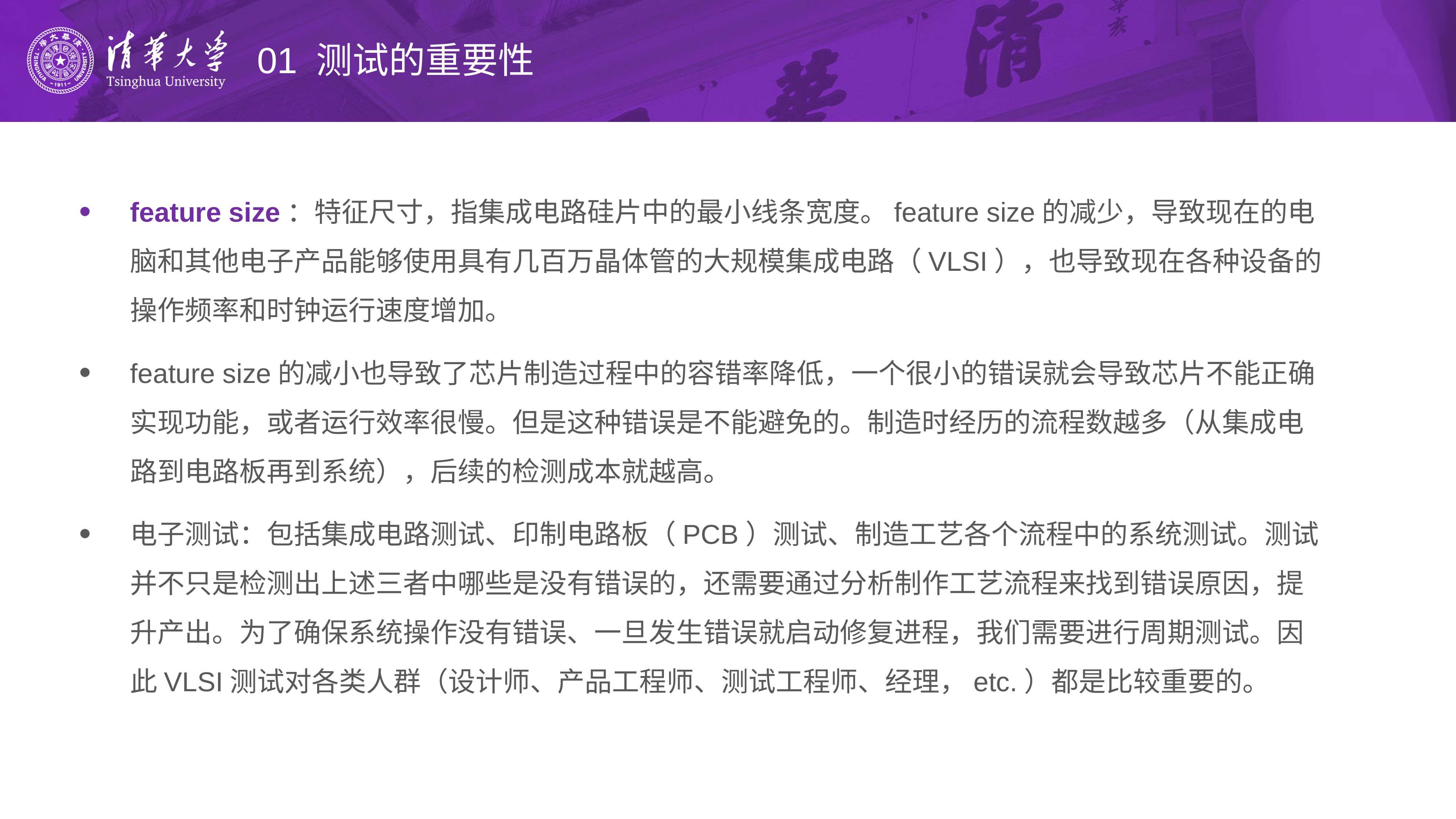

# 01 测试的重要性
feature size：特征尺寸，指集成电路硅片中的最小线条宽度。feature size的减少，导致现在的电脑和其他电子产品能够使用具有几百万晶体管的大规模集成电路（VLSI），也导致现在各种设备的操作频率和时钟运行速度增加。
feature size的减小也导致了芯片制造过程中的容错率降低，一个很小的错误就会导致芯片不能正确实现功能，或者运行效率很慢。但是这种错误是不能避免的。制造时经历的流程数越多（从集成电路到电路板再到系统），后续的检测成本就越高。
电子测试：包括集成电路测试、印制电路板（PCB）测试、制造工艺各个流程中的系统测试。测试并不只是检测出上述三者中哪些是没有错误的，还需要通过分析制作工艺流程来找到错误原因，提升产出。为了确保系统操作没有错误、一旦发生错误就启动修复进程，我们需要进行周期测试。因此VLSI测试对各类人群（设计师、产品工程师、测试工程师、经理，etc.）都是比较重要的。